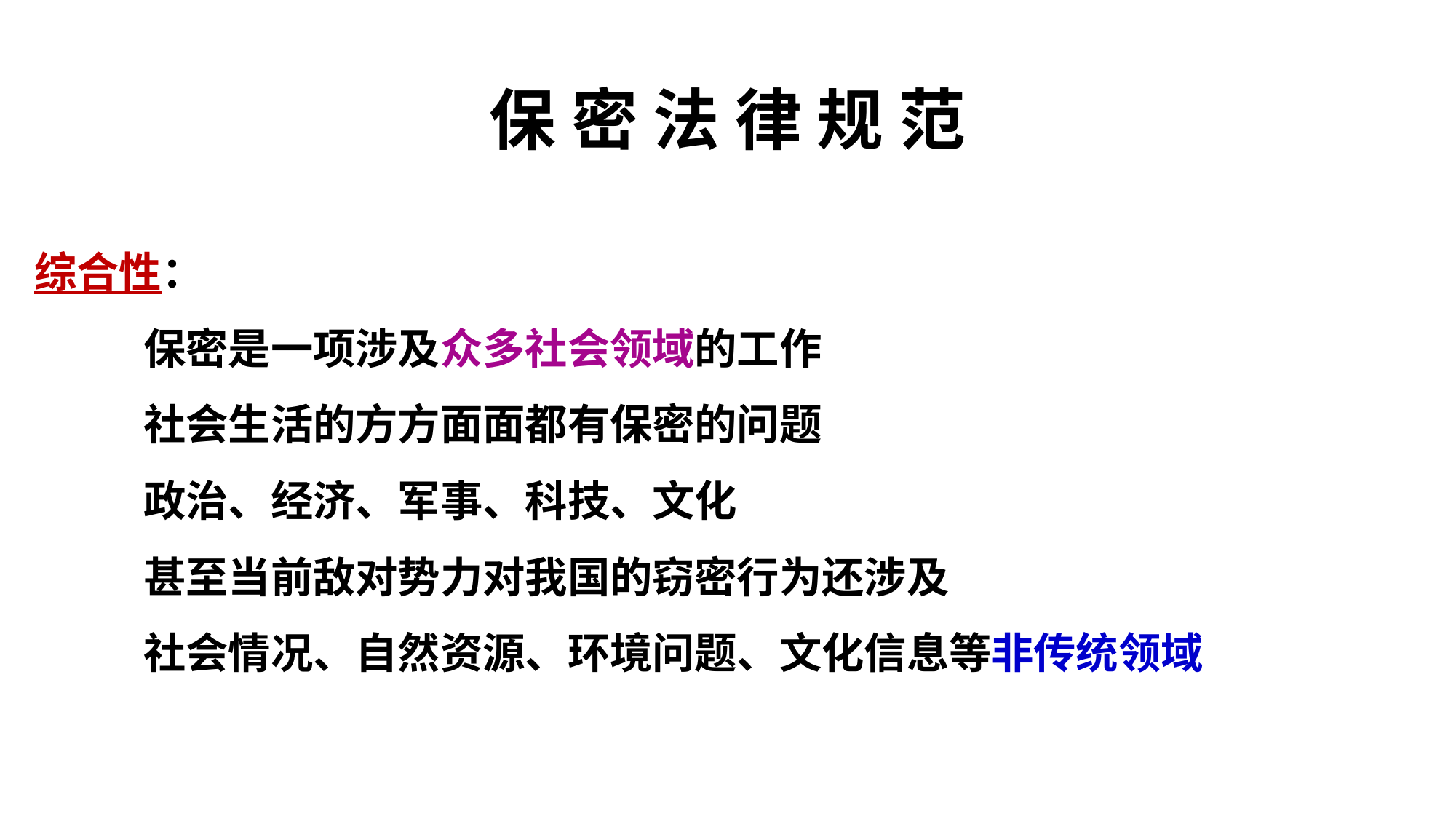

# 保 密 法 律 规 范
综合性：
	保密是一项涉及众多社会领域的工作
	社会生活的方方面面都有保密的问题
	政治、经济、军事、科技、文化
	甚至当前敌对势力对我国的窃密行为还涉及
	社会情况、自然资源、环境问题、文化信息等非传统领域